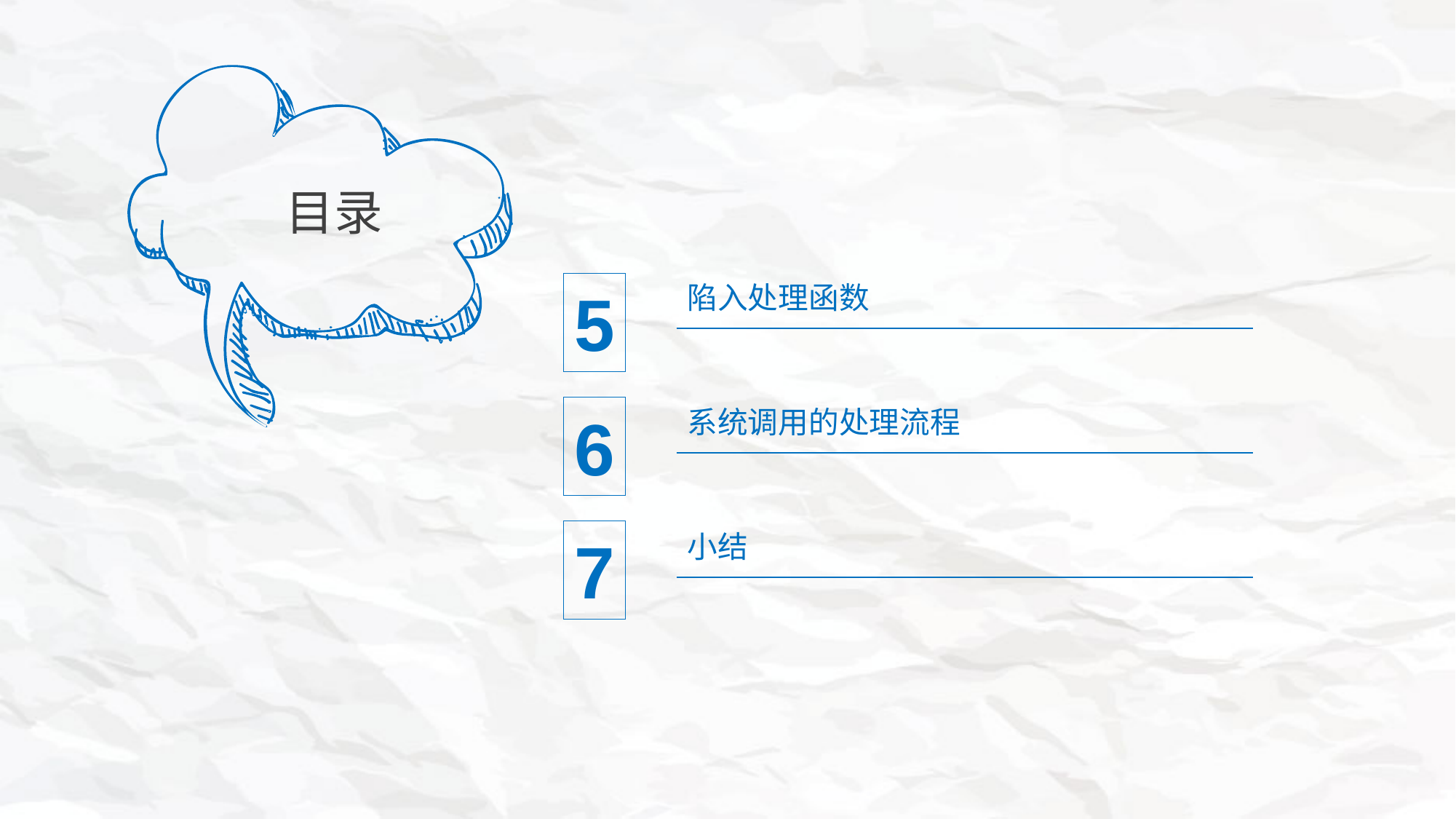

目录
陷入处理函数
5
6
系统调用的处理流程
7
小结